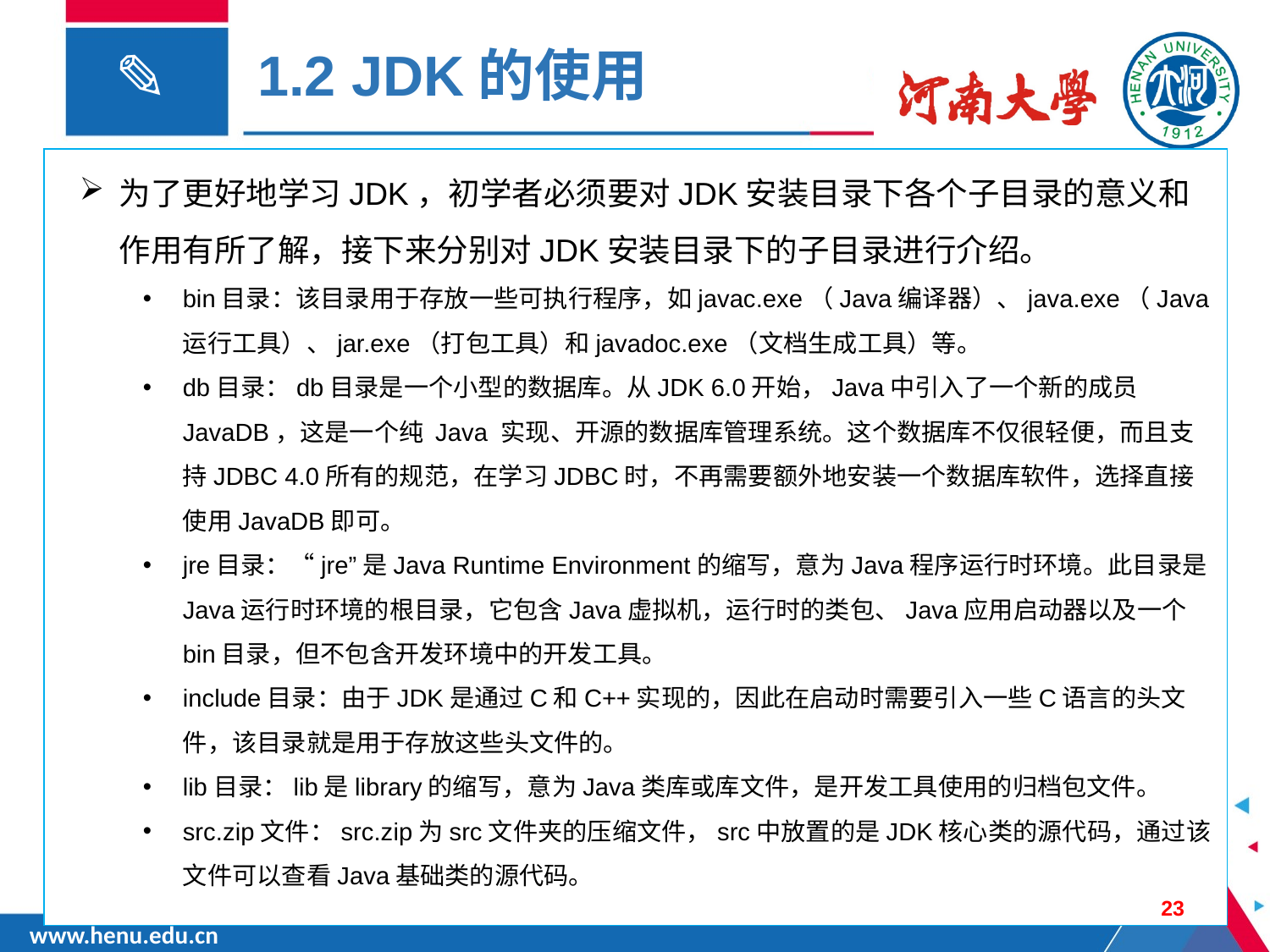

1.2 JDK的使用
为了更好地学习JDK，初学者必须要对JDK安装目录下各个子目录的意义和作用有所了解，接下来分别对JDK安装目录下的子目录进行介绍。
bin目录：该目录用于存放一些可执行程序，如javac.exe（Java编译器）、java.exe（Java运行工具）、jar.exe（打包工具）和javadoc.exe（文档生成工具）等。
db目录：db目录是一个小型的数据库。从JDK 6.0开始，Java中引入了一个新的成员JavaDB，这是一个纯 Java 实现、开源的数据库管理系统。这个数据库不仅很轻便，而且支持JDBC 4.0所有的规范，在学习JDBC时，不再需要额外地安装一个数据库软件，选择直接使用JavaDB即可。
jre目录：“jre”是Java Runtime Environment的缩写，意为Java程序运行时环境。此目录是Java运行时环境的根目录，它包含Java虚拟机，运行时的类包、Java应用启动器以及一个bin目录，但不包含开发环境中的开发工具。
include目录：由于JDK是通过C和C++实现的，因此在启动时需要引入一些C语言的头文件，该目录就是用于存放这些头文件的。
lib目录：lib是library的缩写，意为Java类库或库文件，是开发工具使用的归档包文件。
src.zip文件：src.zip为src文件夹的压缩文件，src中放置的是JDK核心类的源代码，通过该文件可以查看Java基础类的源代码。

23